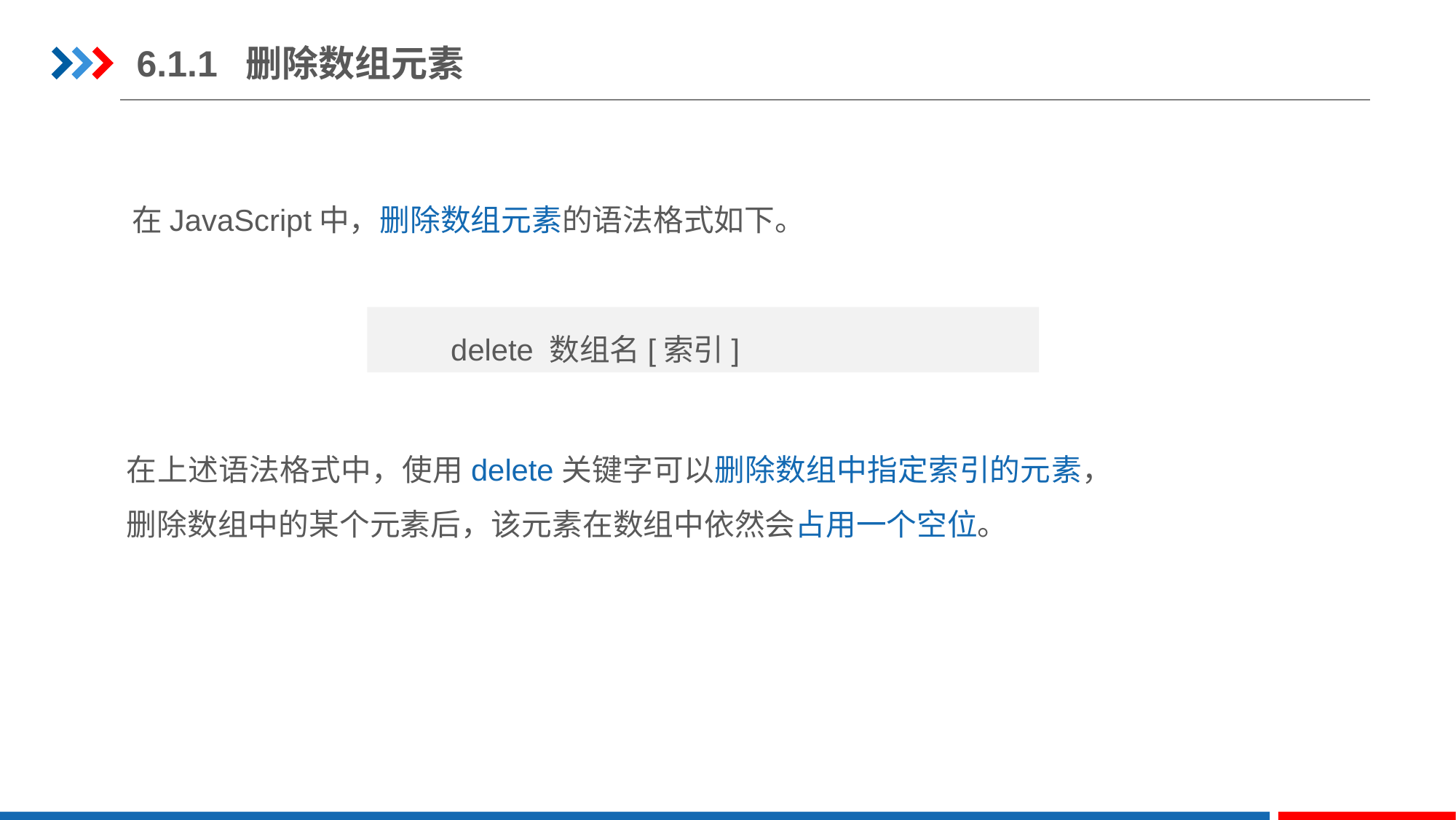

6.1.1	删除数组元素
在JavaScript中，删除数组元素的语法格式如下。
delete 数组名[索引]
在上述语法格式中，使用delete关键字可以删除数组中指定索引的元素，删除数组中的某个元素后，该元素在数组中依然会占用一个空位。